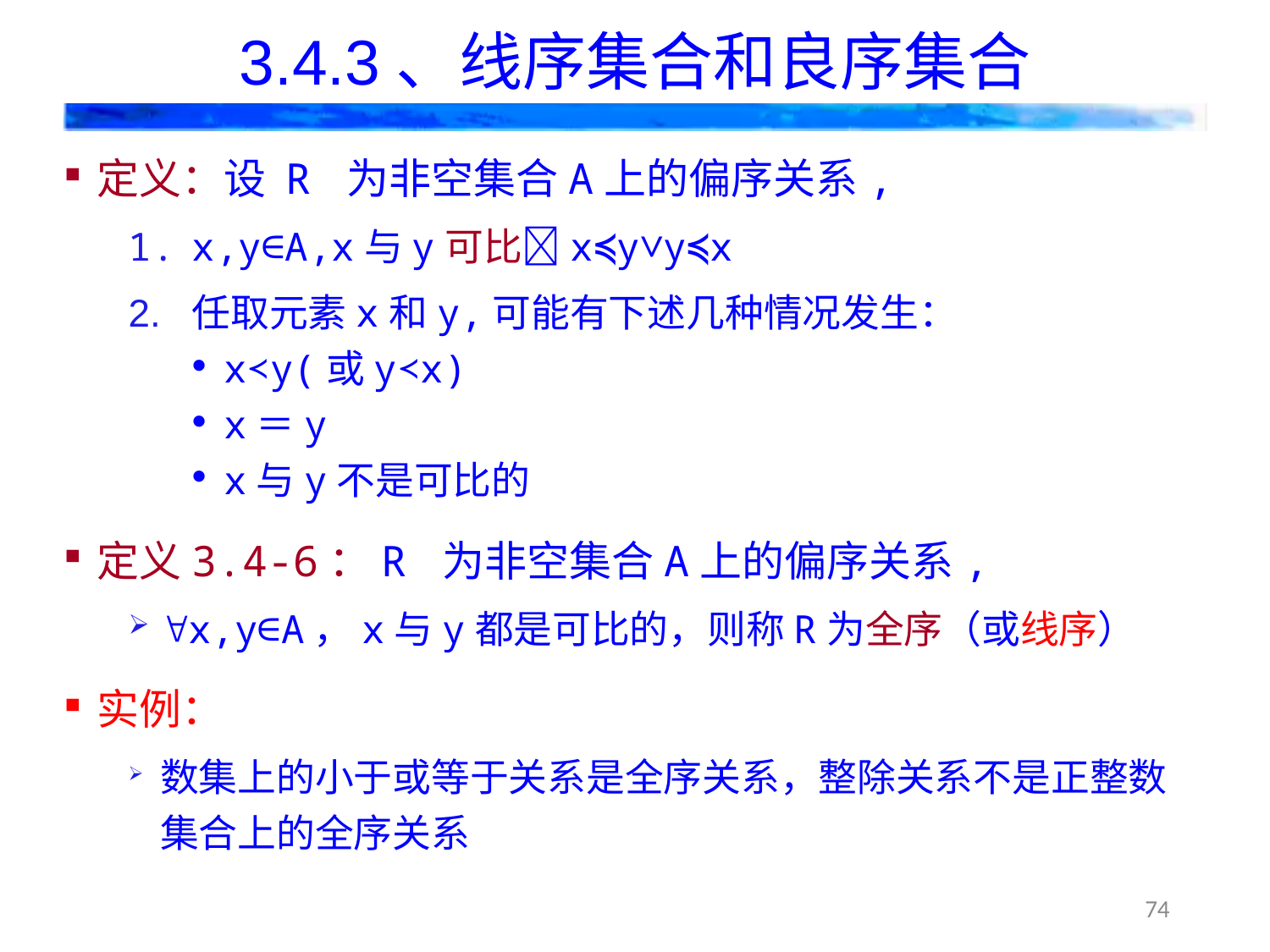

# 3.4.3、线序集合和良序集合
定义：设 R 为非空集合A上的偏序关系,
x,y∈A,x与y可比⇔x≼y∨y≼x
任取元素x和y,可能有下述几种情况发生：
x≺y(或y≺x)
x＝y
x与y不是可比的
定义3.4-6：R 为非空集合A上的偏序关系,
∀x,y∈A，x与y都是可比的，则称R为全序（或线序）
实例：
数集上的小于或等于关系是全序关系，整除关系不是正整数集合上的全序关系
74